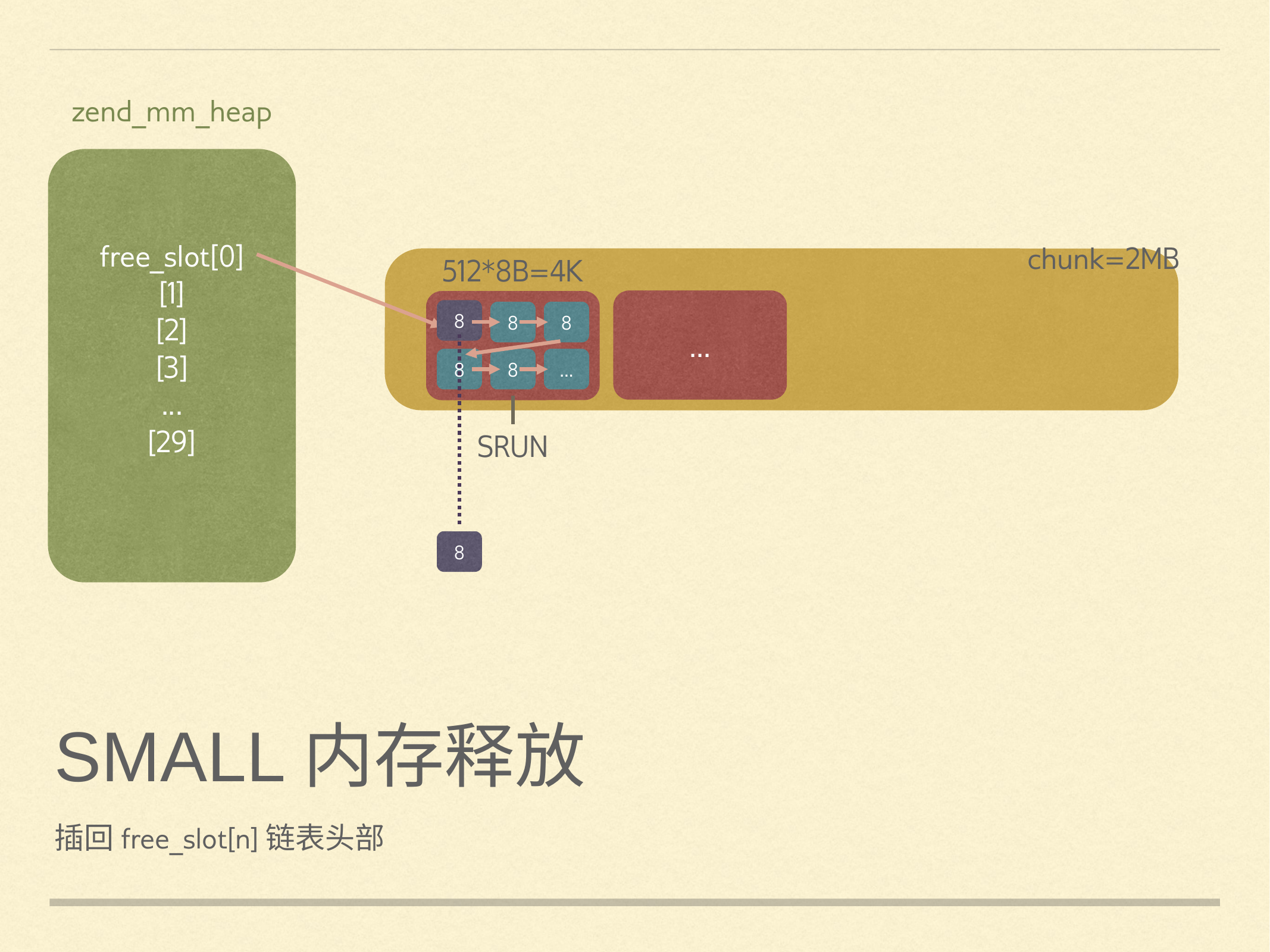

zend_mm_heap
free_slot[0]
[1]
[2]
[3]
...
[29]

chunk=2MB
512*8B=4K

...

8
8
8

8
8
...

SRUN
8
# small内存释放
插回free_slot[n]链表头部